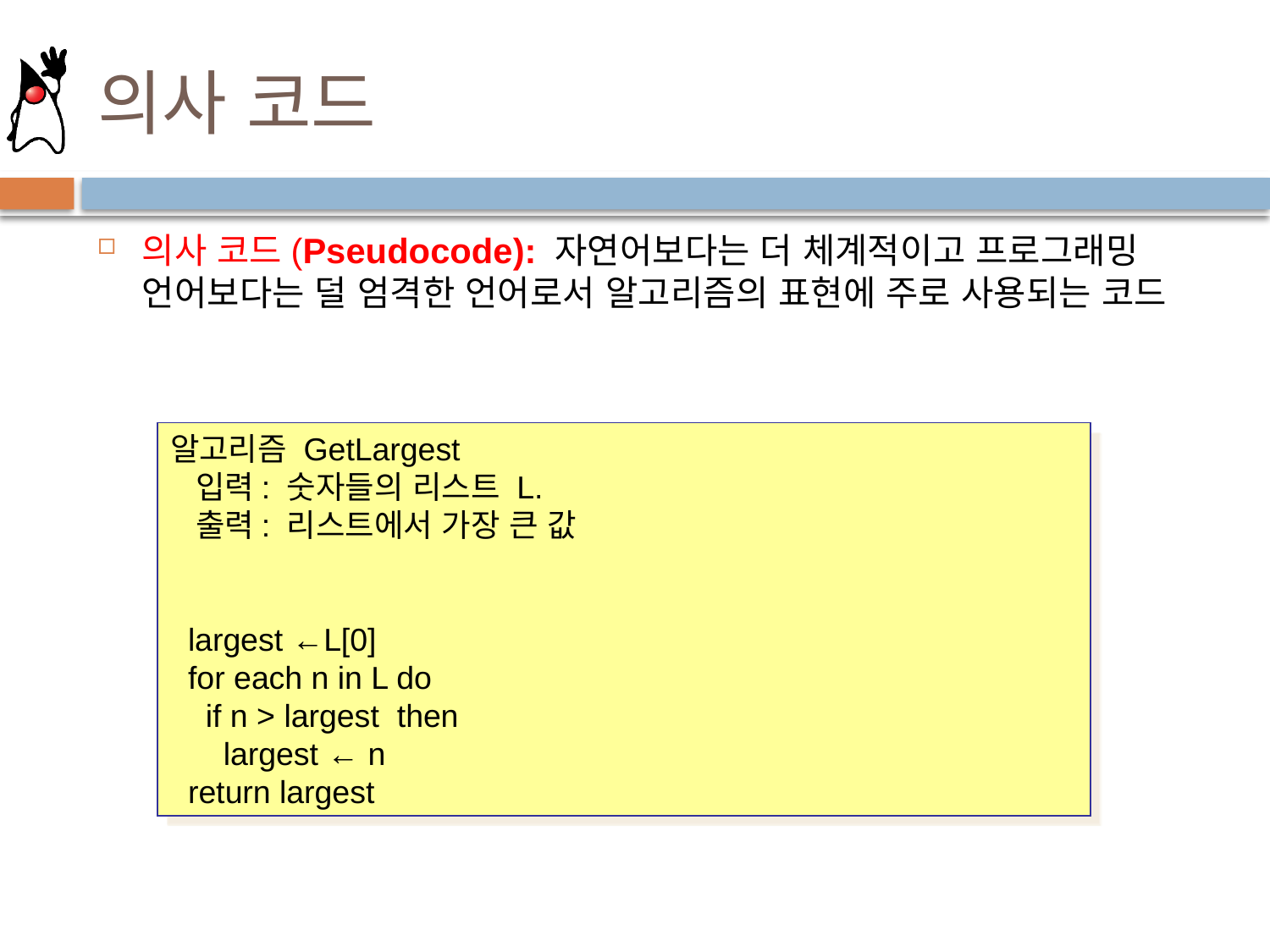

# 의사 코드
의사 코드(Pseudocode): 자연어보다는 더 체계적이고 프로그래밍 언어보다는 덜 엄격한 언어로서 알고리즘의 표현에 주로 사용되는 코드
알고리즘 GetLargest
  입력: 숫자들의 리스트 L.
  출력: 리스트에서 가장 큰 값

  largest ←L[0]
  for each n in L do
    if n > largest  then
      largest ← n
  return largest